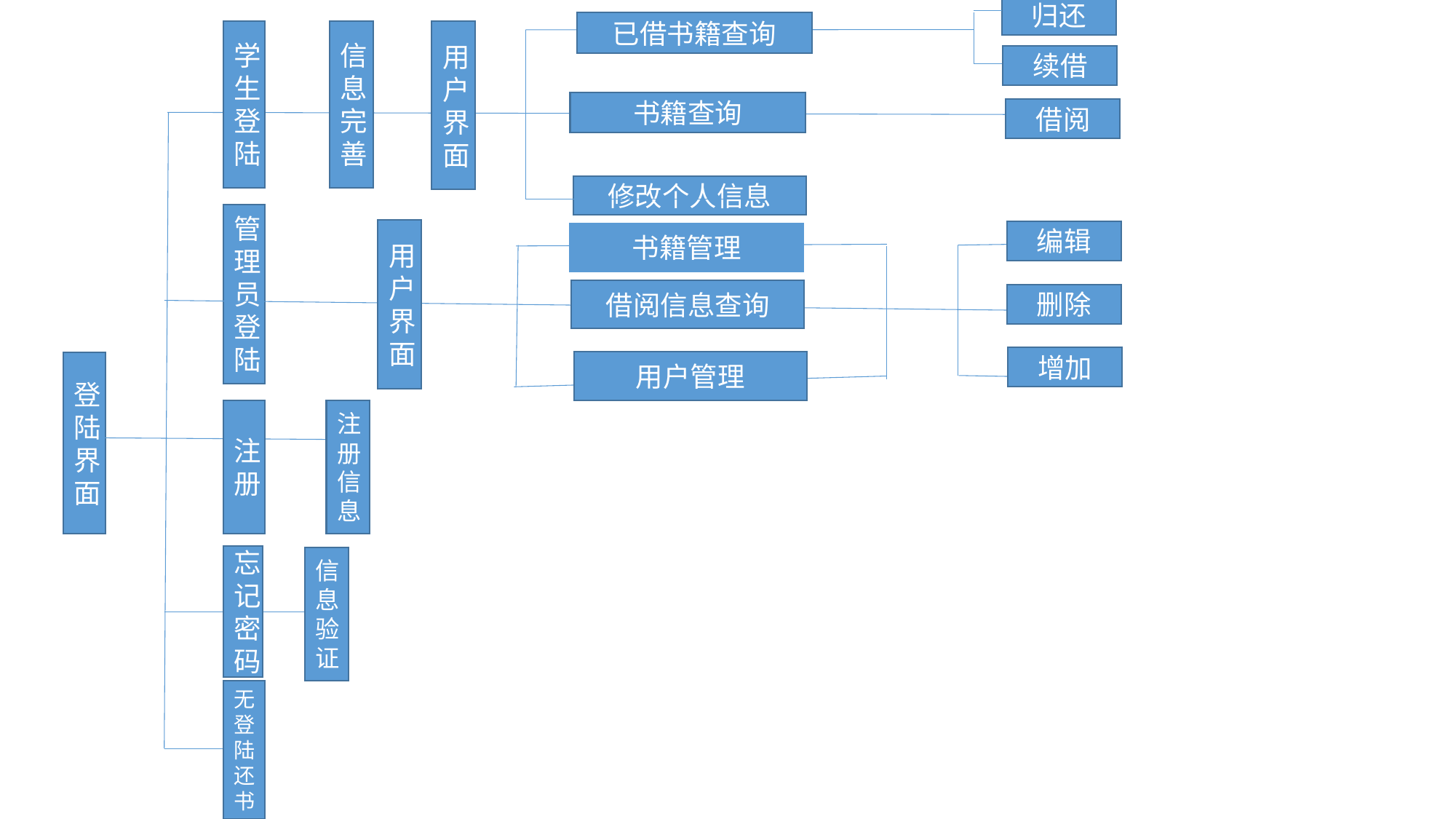

归还
已借书籍查询
学生登陆
信息完善
用户界面
续借
书籍查询
借阅
修改个人信息

管理员登陆
用户界面
编辑
书籍管理
借阅信息查询
删除
增加
用户管理
登陆界面
注册
注册信息
忘记密码
信息验证
无登陆还书